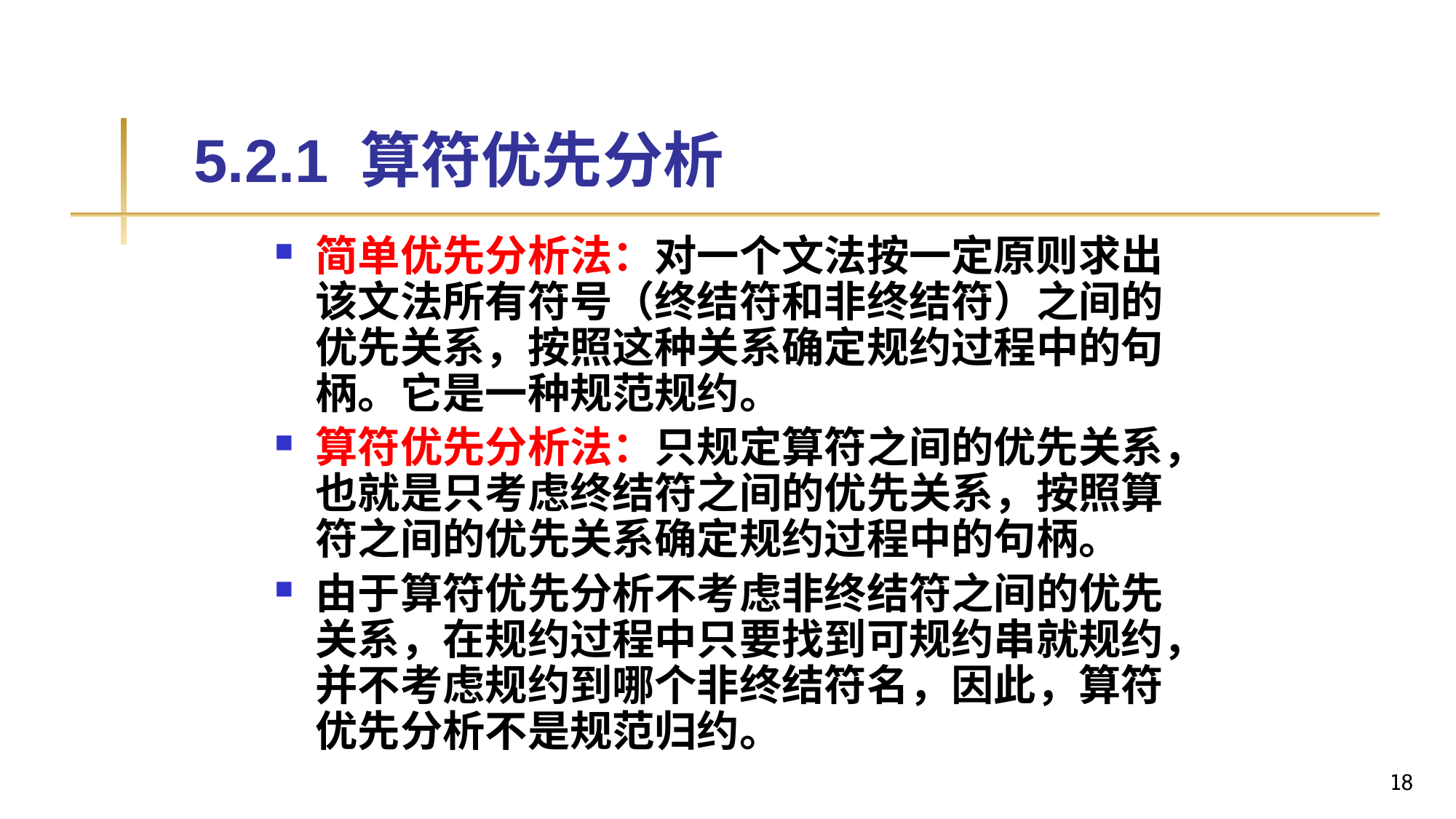

# 5.2.1 算符优先分析
简单优先分析法：对一个文法按一定原则求出该文法所有符号（终结符和非终结符）之间的优先关系，按照这种关系确定规约过程中的句柄。它是一种规范规约。
算符优先分析法：只规定算符之间的优先关系，也就是只考虑终结符之间的优先关系，按照算符之间的优先关系确定规约过程中的句柄。
由于算符优先分析不考虑非终结符之间的优先关系，在规约过程中只要找到可规约串就规约，并不考虑规约到哪个非终结符名，因此，算符优先分析不是规范归约。

18